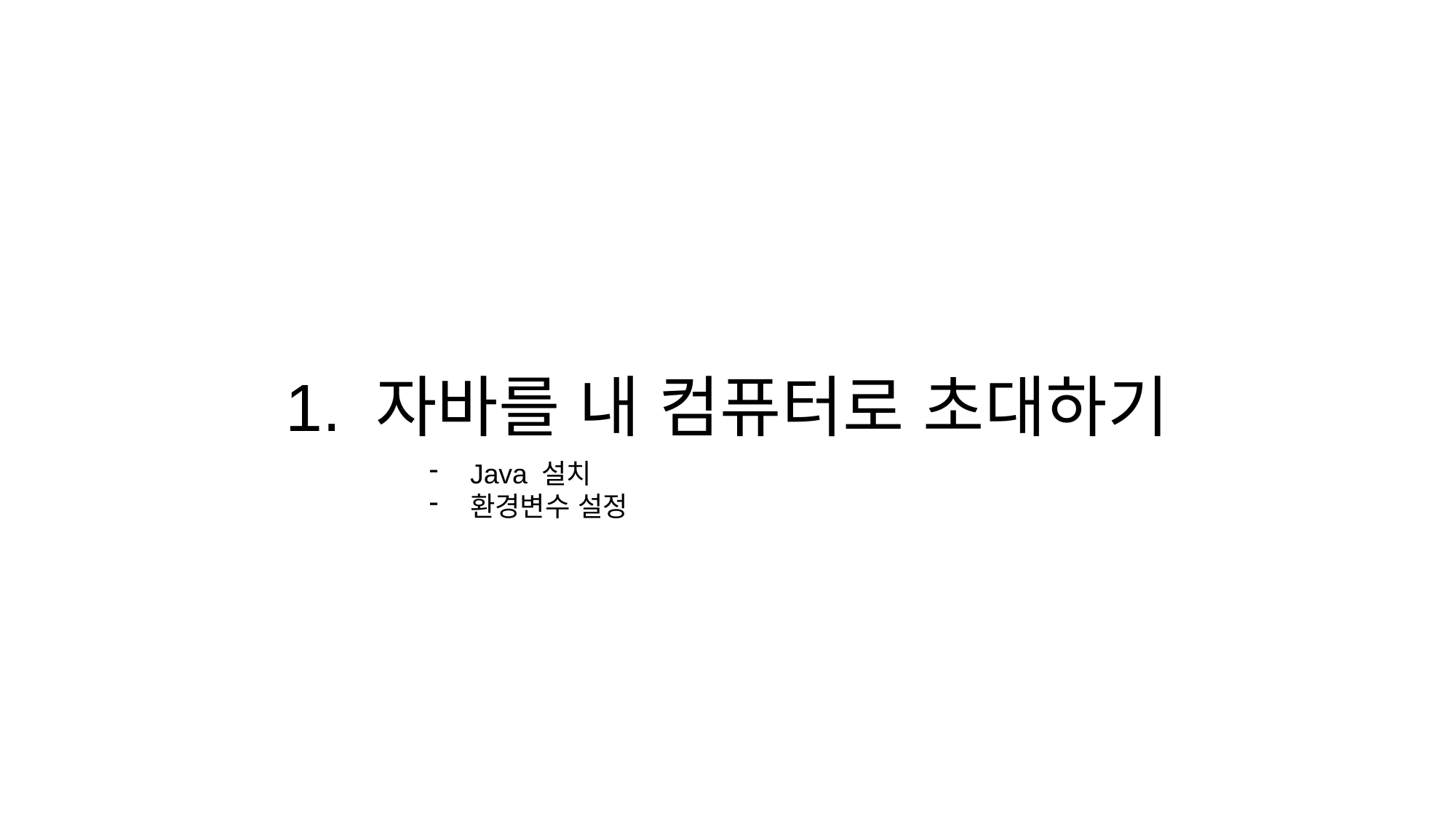

# 1. 자바를 내 컴퓨터로 초대하기
Java 설치
환경변수 설정